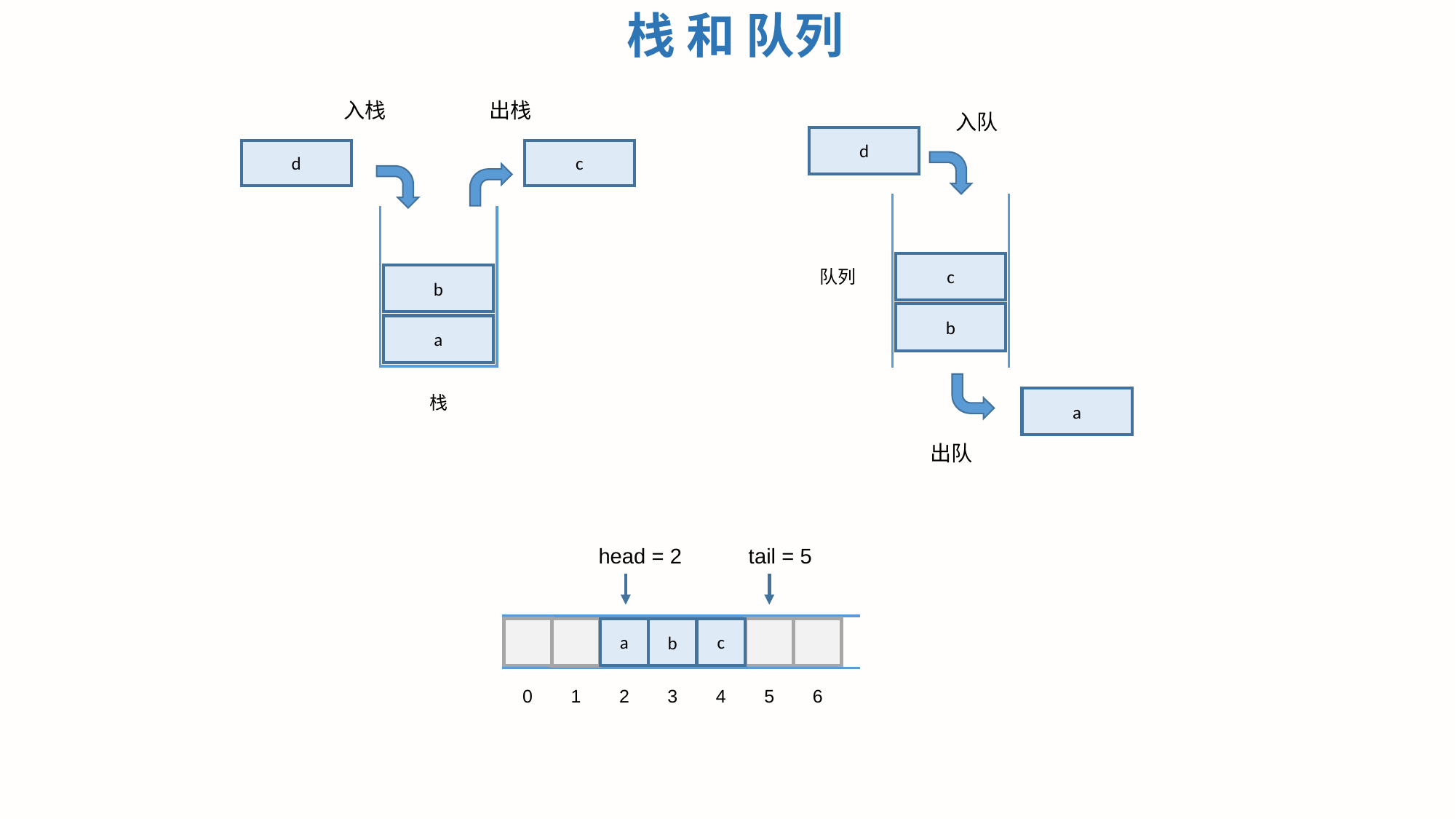

栈 和 队列
入栈
出栈
入队
d
d
c

b
a
栈
c
队列
b

a
出队
head = 2
tail = 5

a
c

b
0
1
2
3
4
5
6